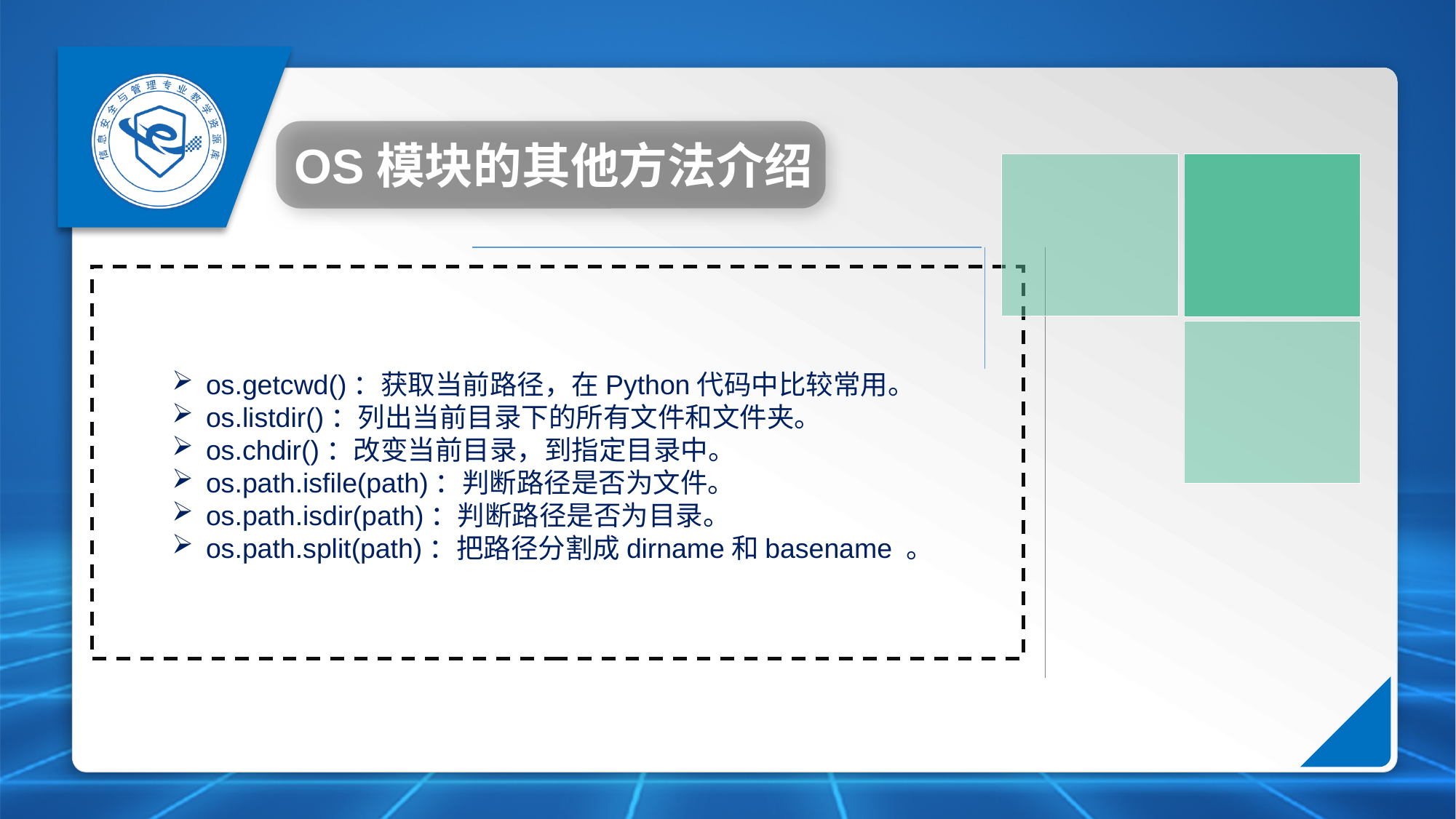

OS模块的其他方法介绍

os.getcwd()：获取当前路径，在Python代码中比较常用。
os.listdir()：列出当前目录下的所有文件和文件夹。
os.chdir()：改变当前目录，到指定目录中。
os.path.isfile(path)：判断路径是否为文件。
os.path.isdir(path)：判断路径是否为目录。
os.path.split(path)：把路径分割成dirname和basename 。